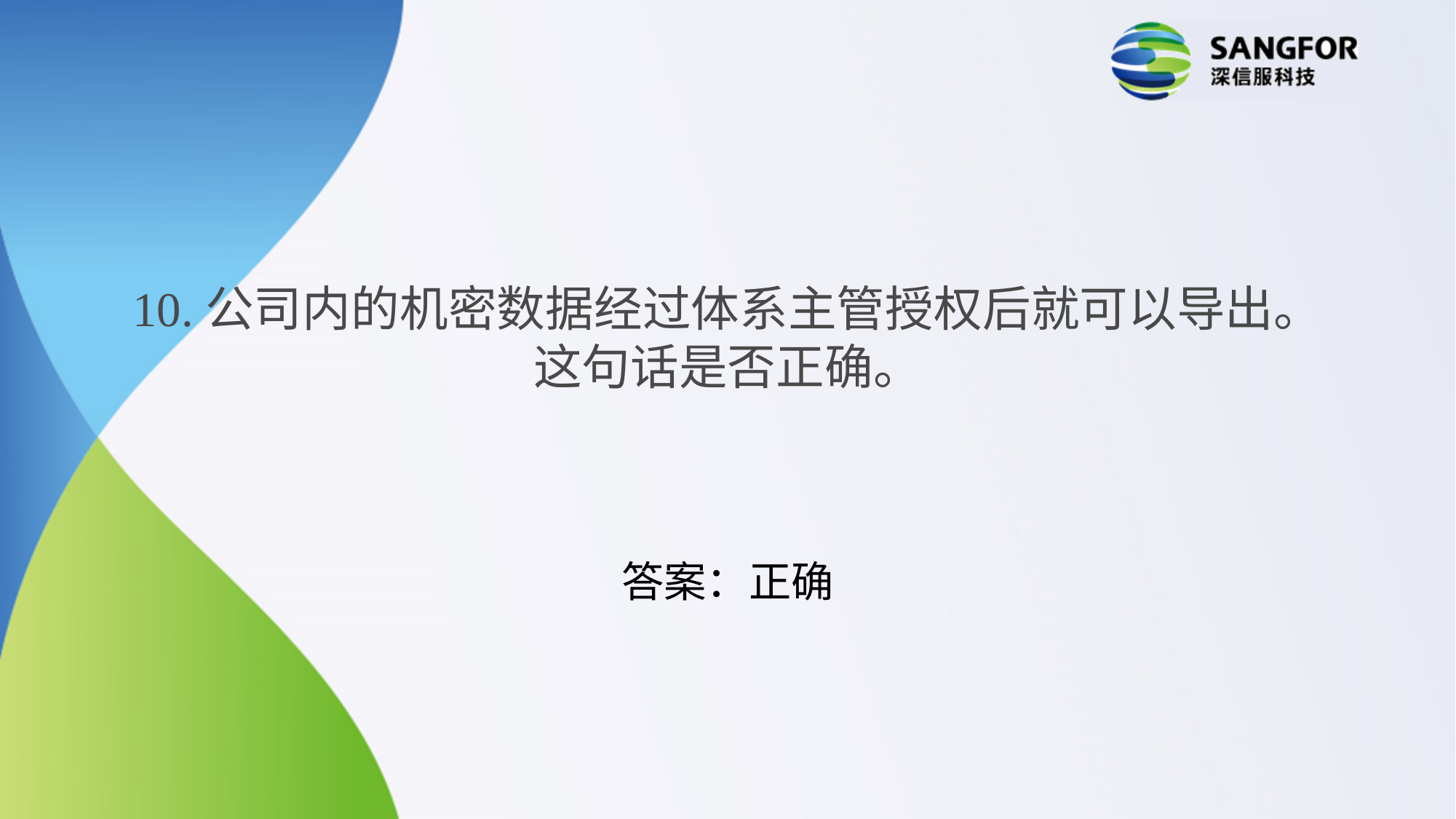

10.公司内的机密数据经过体系主管授权后就可以导出。
这句话是否正确。
答案：正确